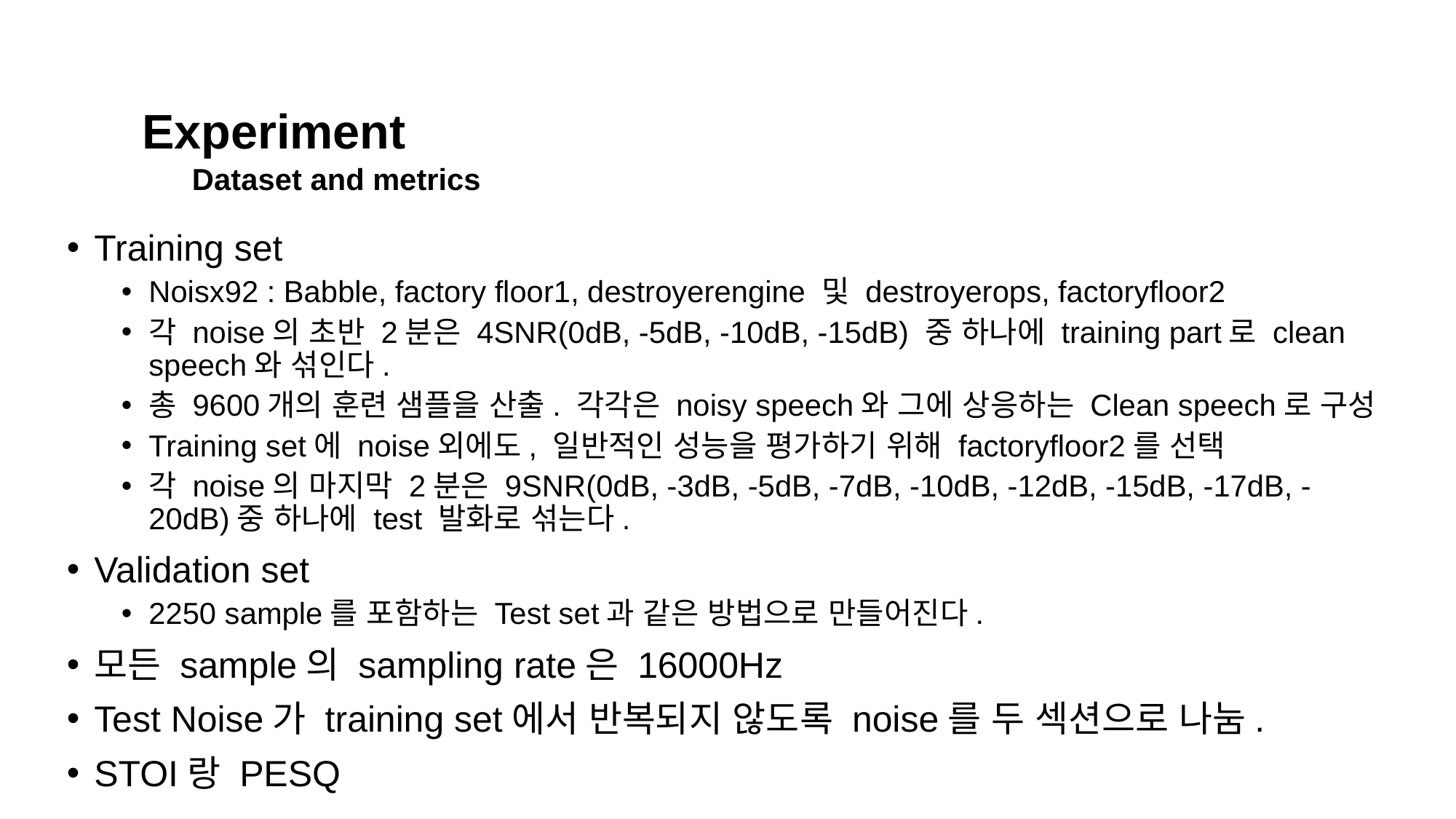

Experiment
Dataset and metrics
Training set
Noisx92 : Babble, factory floor1, destroyerengine 및 destroyerops, factoryfloor2
각 noise의 초반 2분은 4SNR(0dB, -5dB, -10dB, -15dB) 중 하나에 training part로 clean speech와 섞인다.
총 9600개의 훈련 샘플을 산출. 각각은 noisy speech와 그에 상응하는 Clean speech로 구성
Training set에 noise외에도, 일반적인 성능을 평가하기 위해 factoryfloor2를 선택
각 noise의 마지막 2분은 9SNR(0dB, -3dB, -5dB, -7dB, -10dB, -12dB, -15dB, -17dB, -20dB)중 하나에 test 발화로 섞는다.
Validation set
2250 sample를 포함하는 Test set과 같은 방법으로 만들어진다.
모든 sample의 sampling rate은 16000Hz
Test Noise가 training set에서 반복되지 않도록 noise를 두 섹션으로 나눔.
STOI랑 PESQ